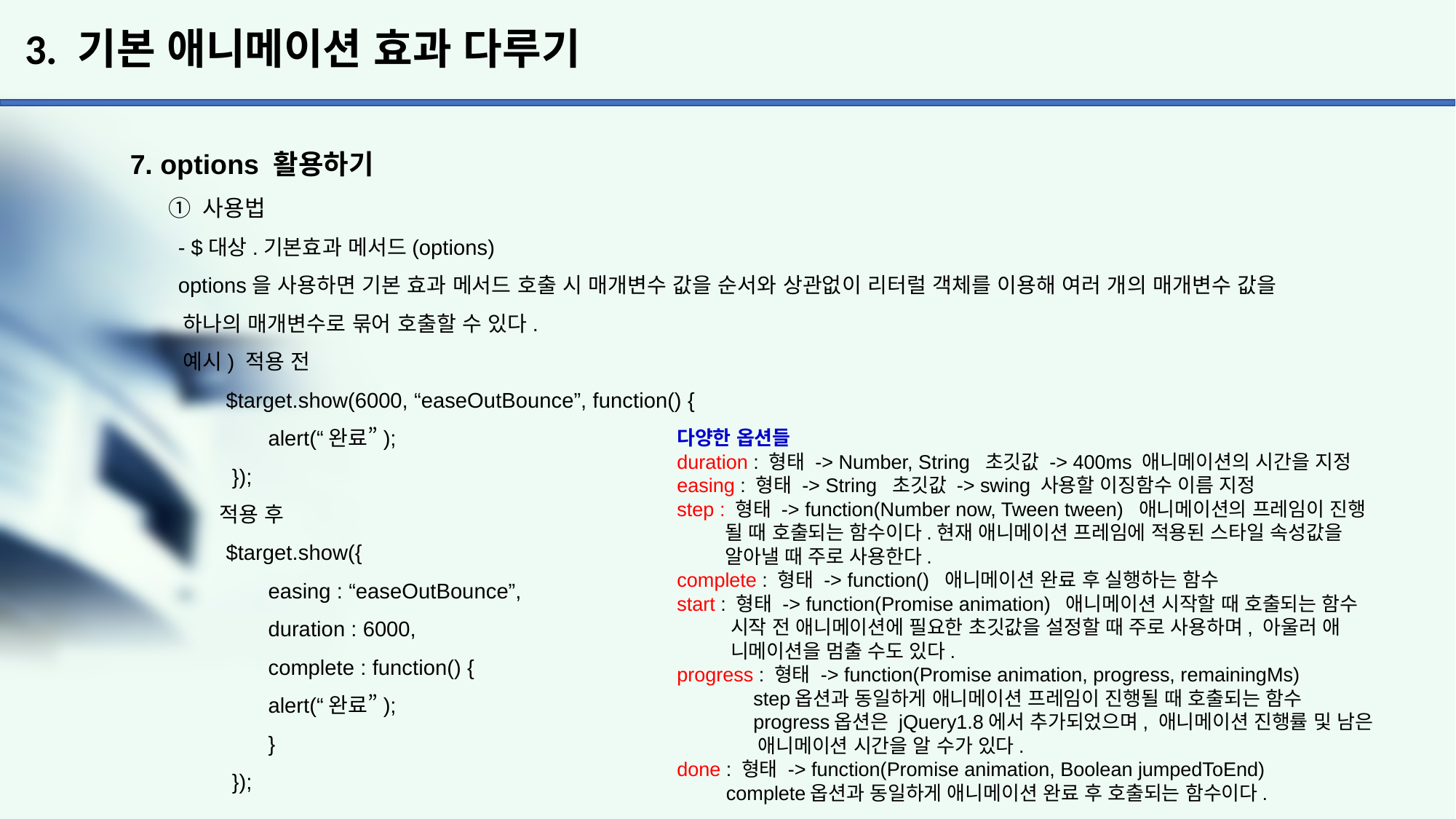

# 3. 기본 애니메이션 효과 다루기
7. options 활용하기
      ① 사용법
        - $대상.기본효과 메서드(options)
        options을 사용하면 기본 효과 메서드 호출 시 매개변수 값을 순서와 상관없이 리터럴 객체를 이용해 여러 개의 매개변수 값을
        하나의 매개변수로 묶어 호출할 수 있다.
        예시) 적용 전
                $target.show(6000, “easeOutBounce”, function() {
                       alert(“완료”);
                 });
              적용 후
                $target.show({
                       easing : “easeOutBounce”,
                       duration : 6000,
                       complete : function() {
                       alert(“완료”);
                       }
                 });
다양한 옵션들
duration : 형태 -> Number, String  초깃값 -> 400ms 애니메이션의 시간을 지정
easing : 형태 -> String  초깃값 -> swing 사용할 이징함수 이름 지정
step : 형태 -> function(Number now, Tween tween)  애니메이션의 프레임이 진행
        될 때 호출되는 함수이다.현재 애니메이션 프레임에 적용된 스타일 속성값을
        알아낼 때 주로 사용한다.
complete : 형태 -> function()  애니메이션 완료 후 실행하는 함수
start : 형태 -> function(Promise animation)  애니메이션 시작할 때 호출되는 함수
         시작 전 애니메이션에 필요한 초깃값을 설정할 때 주로 사용하며, 아울러 애
         니메이션을 멈출 수도 있다.
progress : 형태 -> function(Promise animation, progress, remainingMs)
              step옵션과 동일하게 애니메이션 프레임이 진행될 때 호출되는 함수
              progress옵션은 jQuery1.8에서 추가되었으며, 애니메이션 진행률 및 남은
              애니메이션 시간을 알 수가 있다.
done : 형태 -> function(Promise animation, Boolean jumpedToEnd)
         complete옵션과 동일하게 애니메이션 완료 후 호출되는 함수이다.